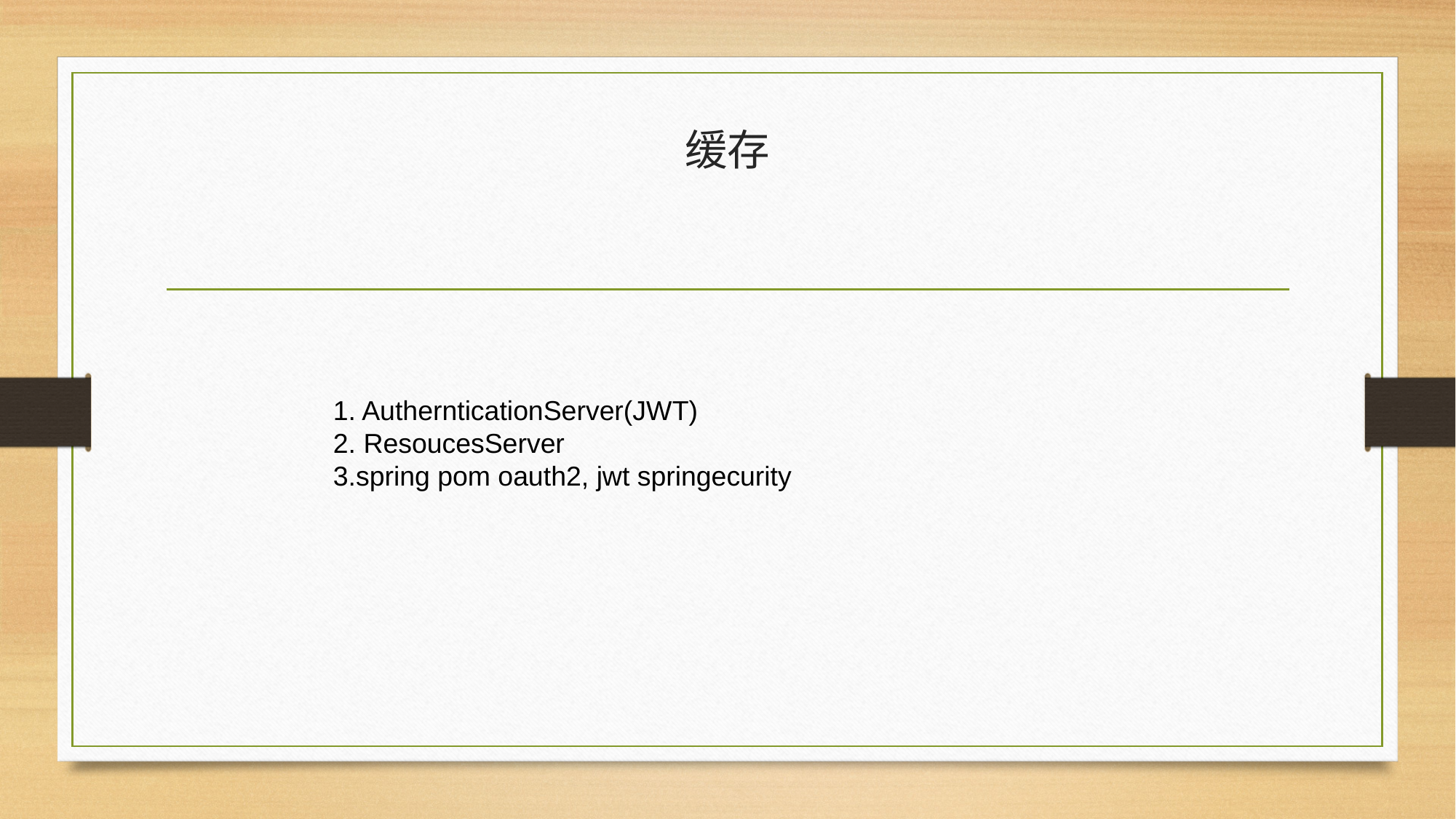

# 缓存
1. AuthernticationServer(JWT)
2. ResoucesServer
3.spring pom oauth2, jwt springecurity